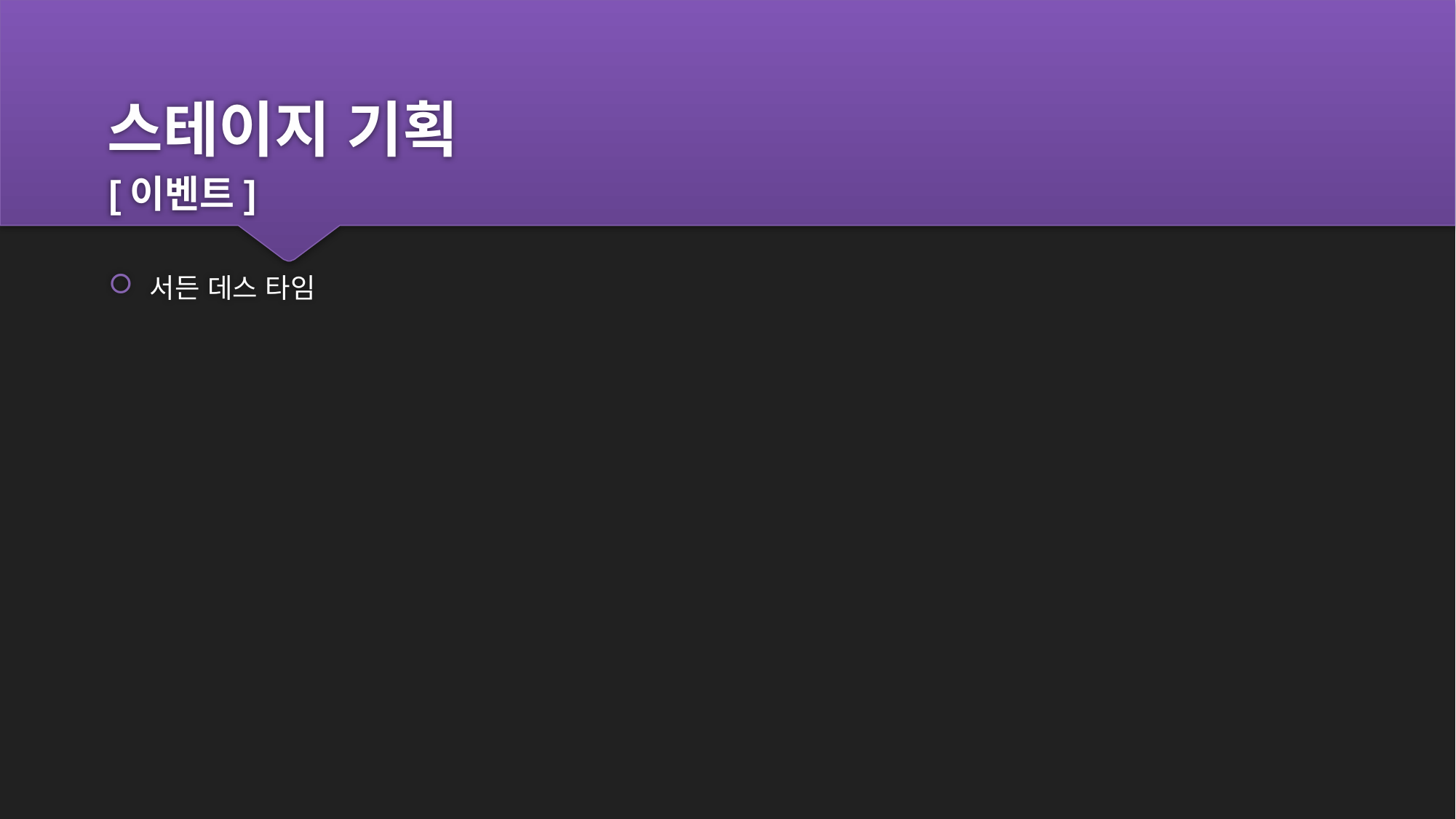

# 스테이지 기획
[이벤트]
서든 데스 타임